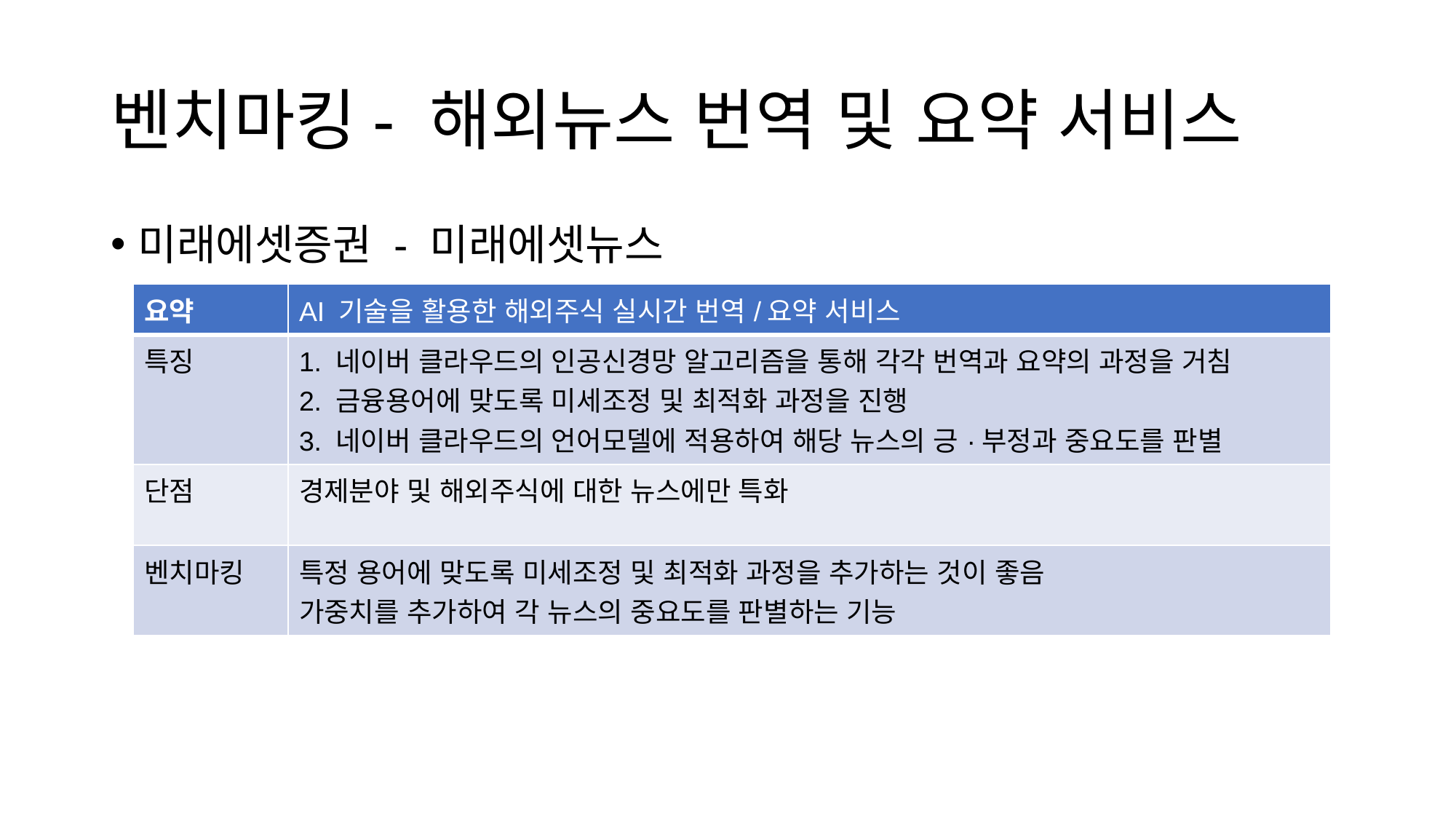

# 벤치마킹- 해외뉴스 번역 및 요약 서비스
미래에셋증권 - 미래에셋뉴스
| 요약 | AI 기술을 활용한 해외주식 실시간 번역/요약 서비스 |
| --- | --- |
| 특징 | 1. 네이버 클라우드의 인공신경망 알고리즘을 통해 각각 번역과 요약의 과정을 거침 2. 금융용어에 맞도록 미세조정 및 최적화 과정을 진행 3. 네이버 클라우드의 언어모델에 적용하여 해당 뉴스의 긍·부정과 중요도를 판별 |
| 단점 | 경제분야 및 해외주식에 대한 뉴스에만 특화 |
| 벤치마킹 | 특정 용어에 맞도록 미세조정 및 최적화 과정을 추가하는 것이 좋음 가중치를 추가하여 각 뉴스의 중요도를 판별하는 기능 |